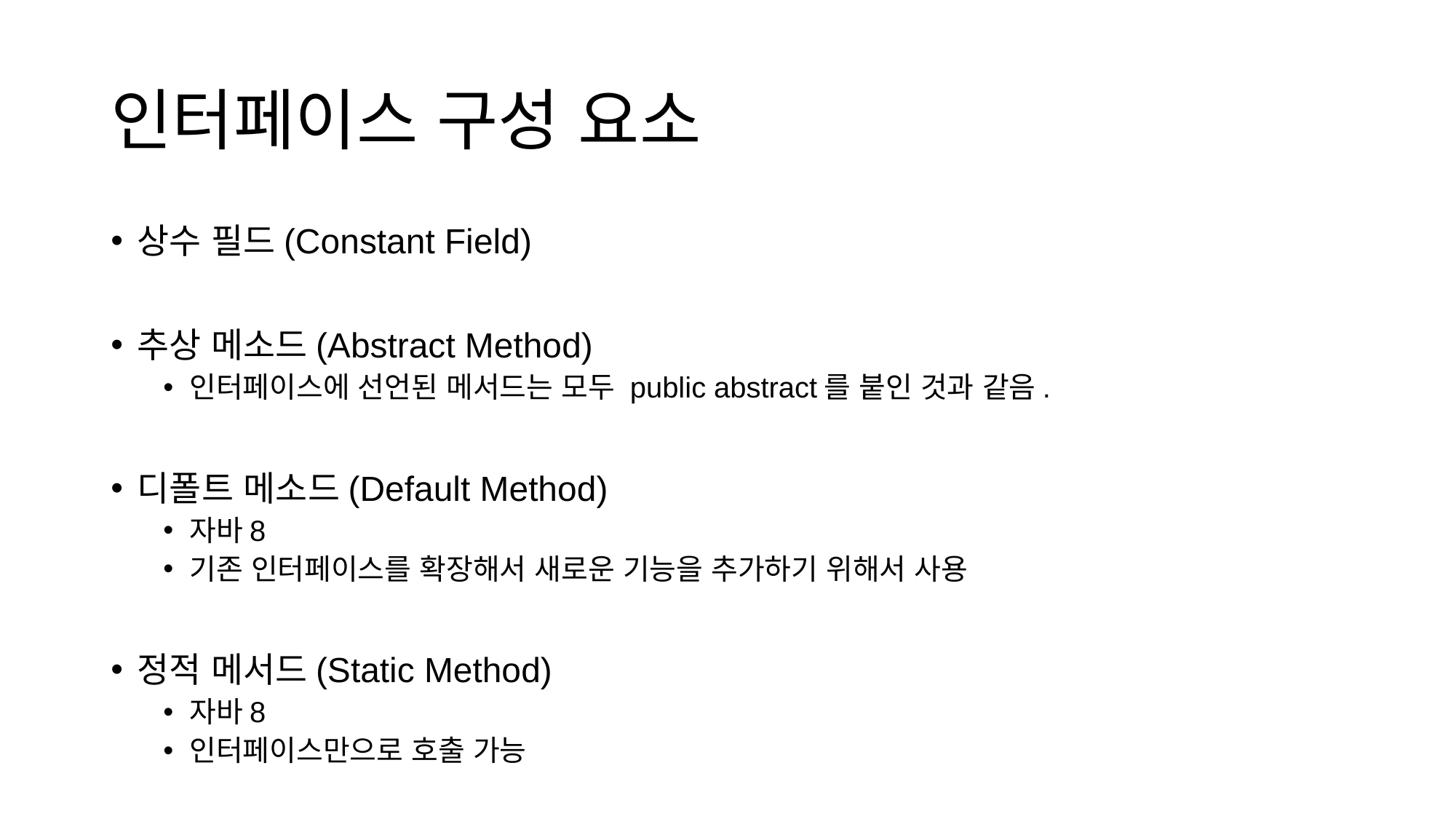

# 인터페이스 구성 요소
상수 필드(Constant Field)

추상 메소드(Abstract Method)
인터페이스에 선언된 메서드는 모두 public abstract를 붙인 것과 같음.

디폴트 메소드(Default Method)
자바8
기존 인터페이스를 확장해서 새로운 기능을 추가하기 위해서 사용

정적 메서드(Static Method)
자바8
인터페이스만으로 호출 가능